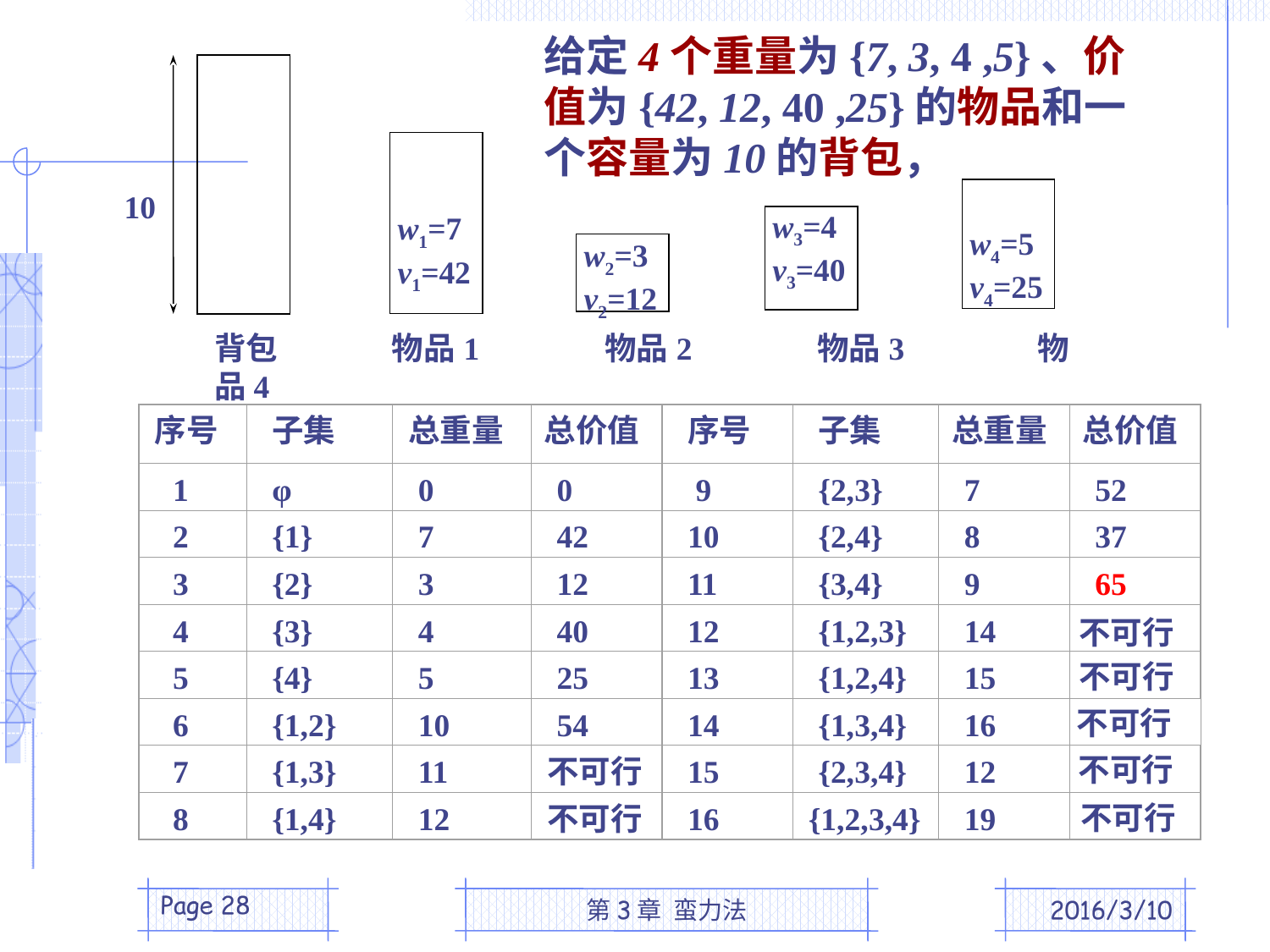

给定4个重量为{7, 3, 4 ,5}、价值为{42, 12, 40 ,25}的物品和一个容量为10的背包，

w1=7
v1=42

w4=5
v4=25
10
w3=4
v3=40
w2=3
v2=12
背包               物品1              物品2              物品3               物品4

序号

子集

总重量

总价值

序号

子集

总重量

总价值

 1

φ

0

0

 9

{2,3}

7

52

 2

{1}

7

42

10

{2,4}

8

37

 3

{2}

3

12

11

{3,4}

9

65

 4

{3}

4

40

12

{1,2,3}

14

不可行
不可行

 5

{4}

5

25

13

{1,2,4}

15

不可行

 6

{1,2}

10

54

14

{1,3,4}

16

不可行

 7

{1,3}

11

不可行

15

{2,3,4}

12

不可行

 8

{1,4}

12

不可行

16

{1,2,3,4}

19

Page 28
第3章  蛮力法
2016/3/10